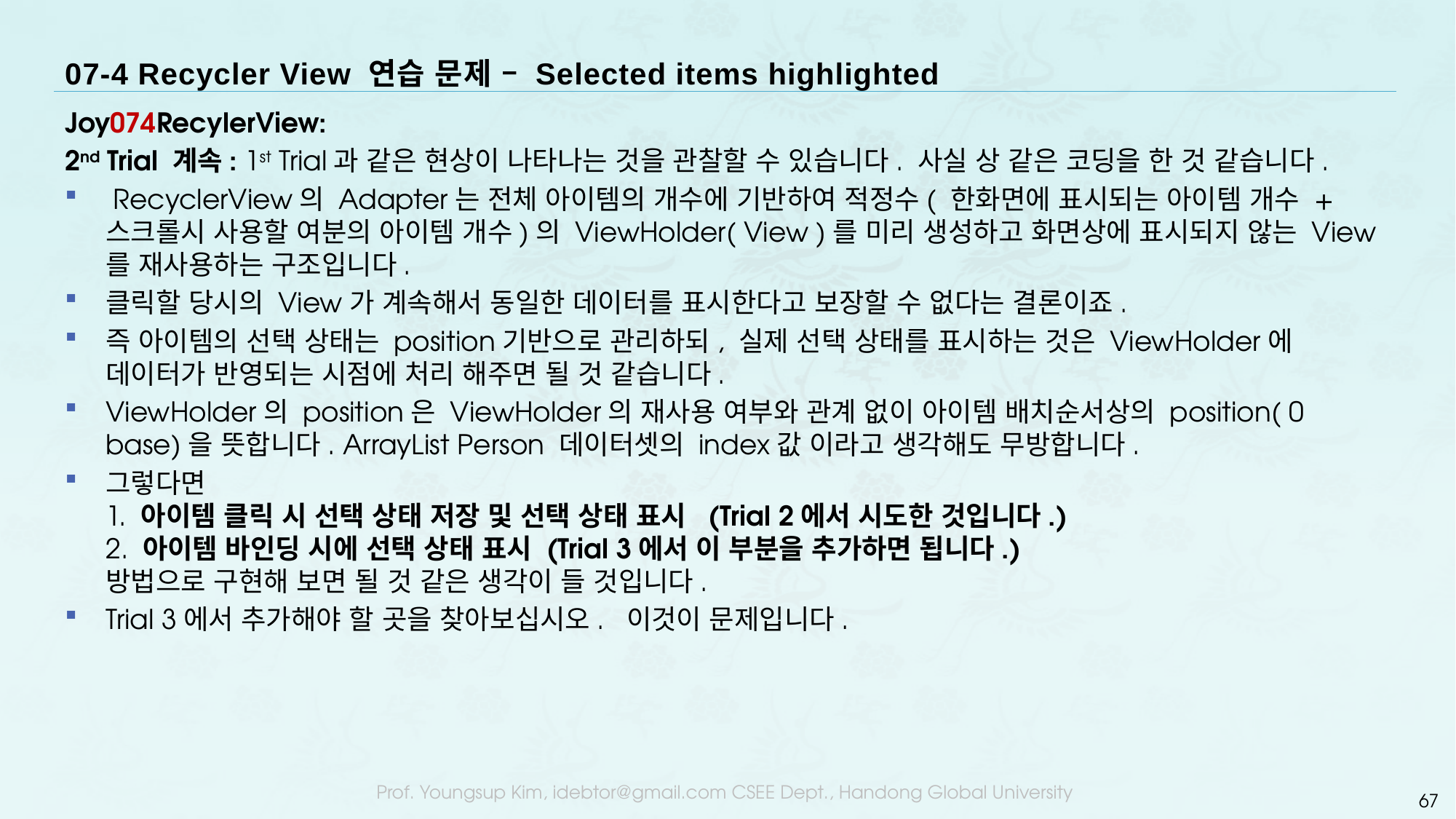

# 07-4 Recycler View 연습 문제 – Selected items highlighted
Joy074RecylerView:
2nd Trial 계속: 1st Trial과 같은 현상이 나타나는 것을 관찰할 수 있습니다. 사실 상 같은 코딩을 한 것 같습니다.
 RecyclerView의 Adapter는 전체 아이템의 개수에 기반하여 적정수( 한화면에 표시되는 아이템 개수 + 스크롤시 사용할 여분의 아이템 개수)의 ViewHolder( View )를 미리 생성하고 화면상에 표시되지 않는 View를 재사용하는 구조입니다.
클릭할 당시의 View가 계속해서 동일한 데이터를 표시한다고 보장할 수 없다는 결론이죠.
즉 아이템의 선택 상태는 position기반으로 관리하되, 실제 선택 상태를 표시하는 것은 ViewHolder에 데이터가 반영되는 시점에 처리 해주면 될 것 같습니다.
ViewHolder의 position은 ViewHolder의 재사용 여부와 관계 없이 아이템 배치순서상의 position( 0 base)을 뜻합니다. ArrayList Person 데이터셋의 index값 이라고 생각해도 무방합니다.
그렇다면 
1. 아이템 클릭 시 선택 상태 저장 및 선택 상태 표시  (Trial 2에서 시도한 것입니다.)
2. 아이템 바인딩 시에 선택 상태 표시 (Trial 3에서 이 부분을 추가하면 됩니다.)
방법으로 구현해 보면 될 것 같은 생각이 들 것입니다.
Trial 3에서 추가해야 할 곳을 찾아보십시오.  이것이 문제입니다.

67